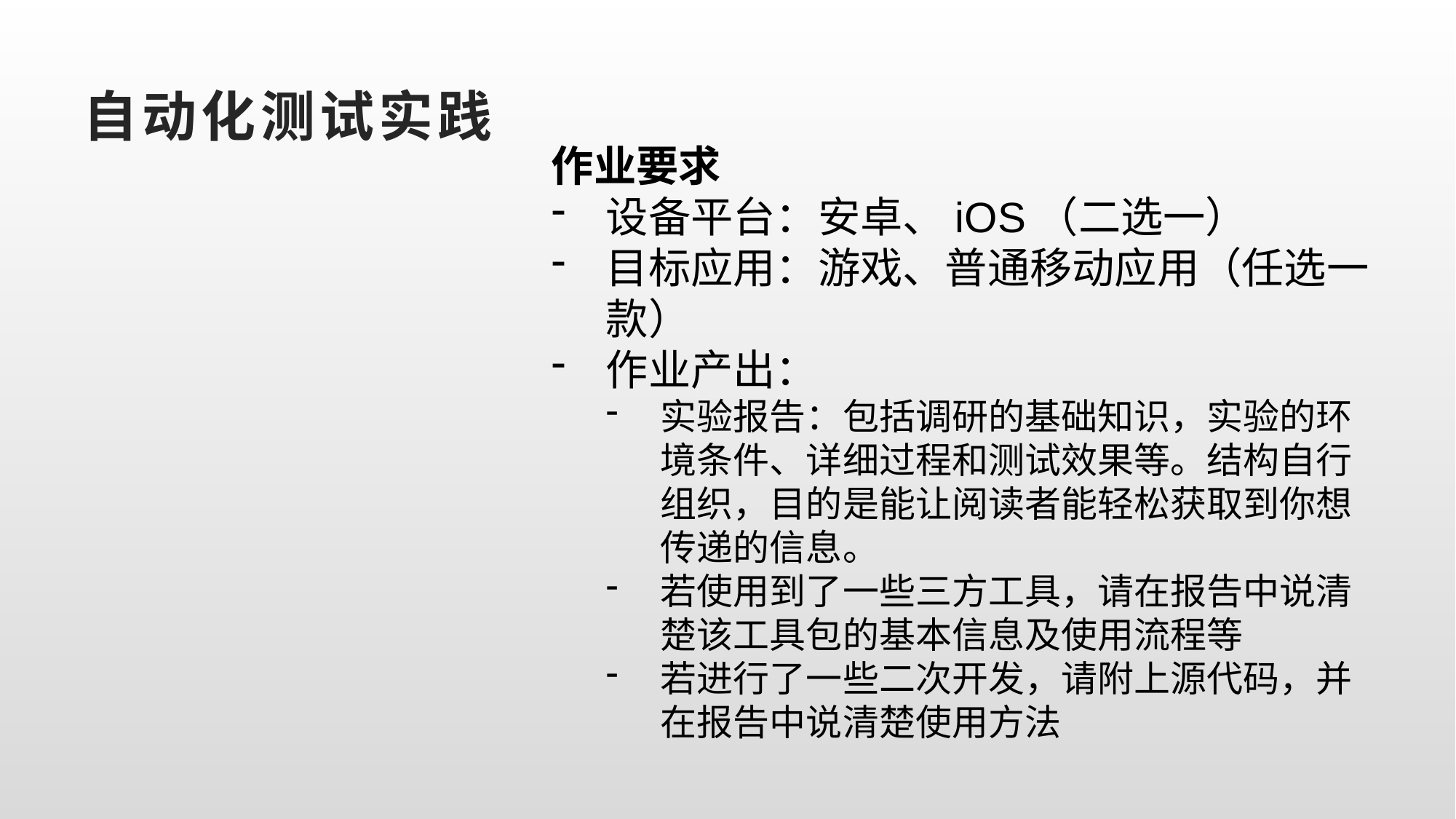

# 自动化测试实践
作业要求
设备平台：安卓、iOS（二选一）
目标应用：游戏、普通移动应用（任选一款）
作业产出：
实验报告：包括调研的基础知识，实验的环境条件、详细过程和测试效果等。结构自行组织，目的是能让阅读者能轻松获取到你想传递的信息。
若使用到了一些三方工具，请在报告中说清楚该工具包的基本信息及使用流程等
若进行了一些二次开发，请附上源代码，并在报告中说清楚使用方法